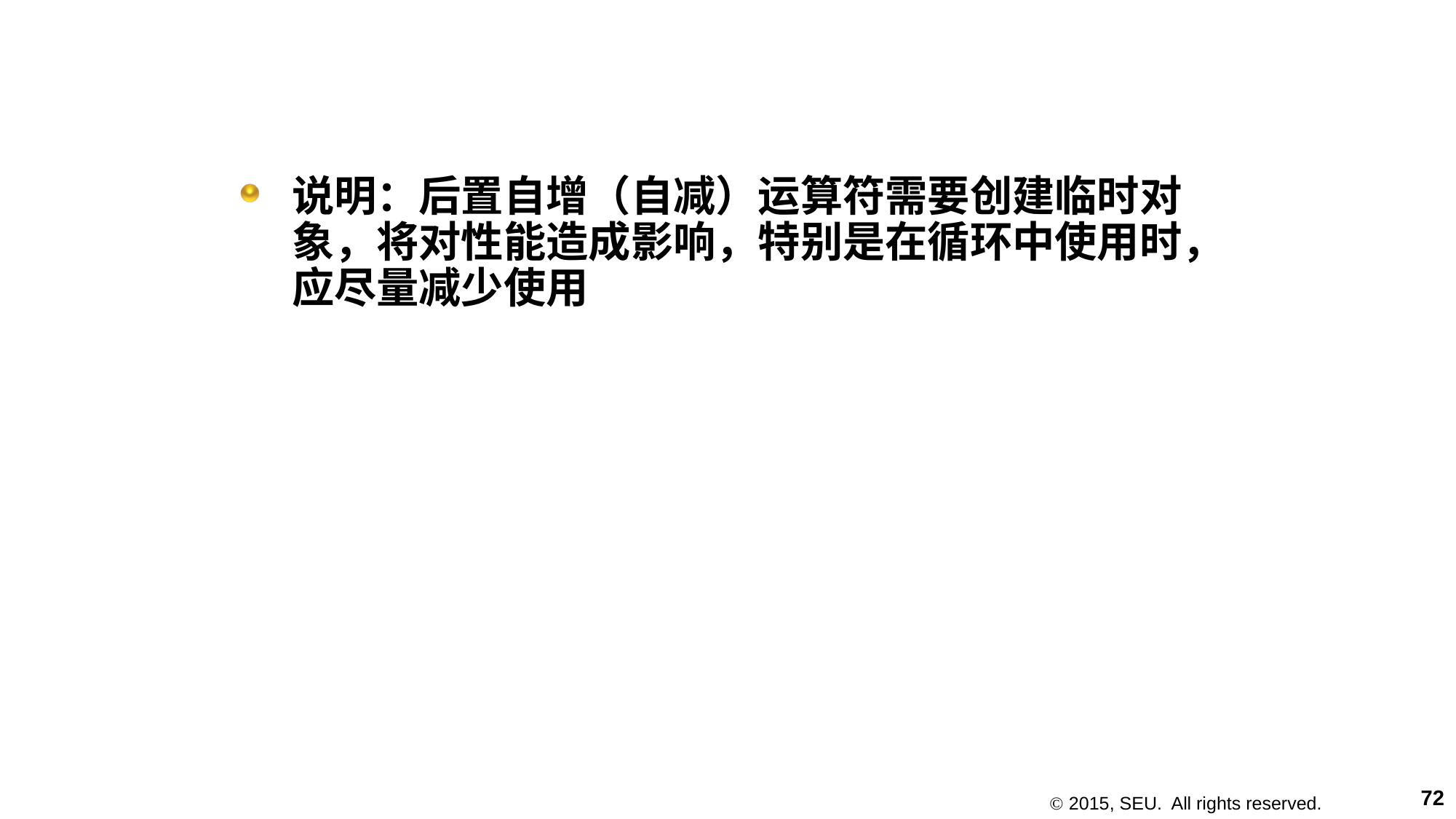

#
说明：后置自增（自减）运算符需要创建临时对象，将对性能造成影响，特别是在循环中使用时，应尽量减少使用